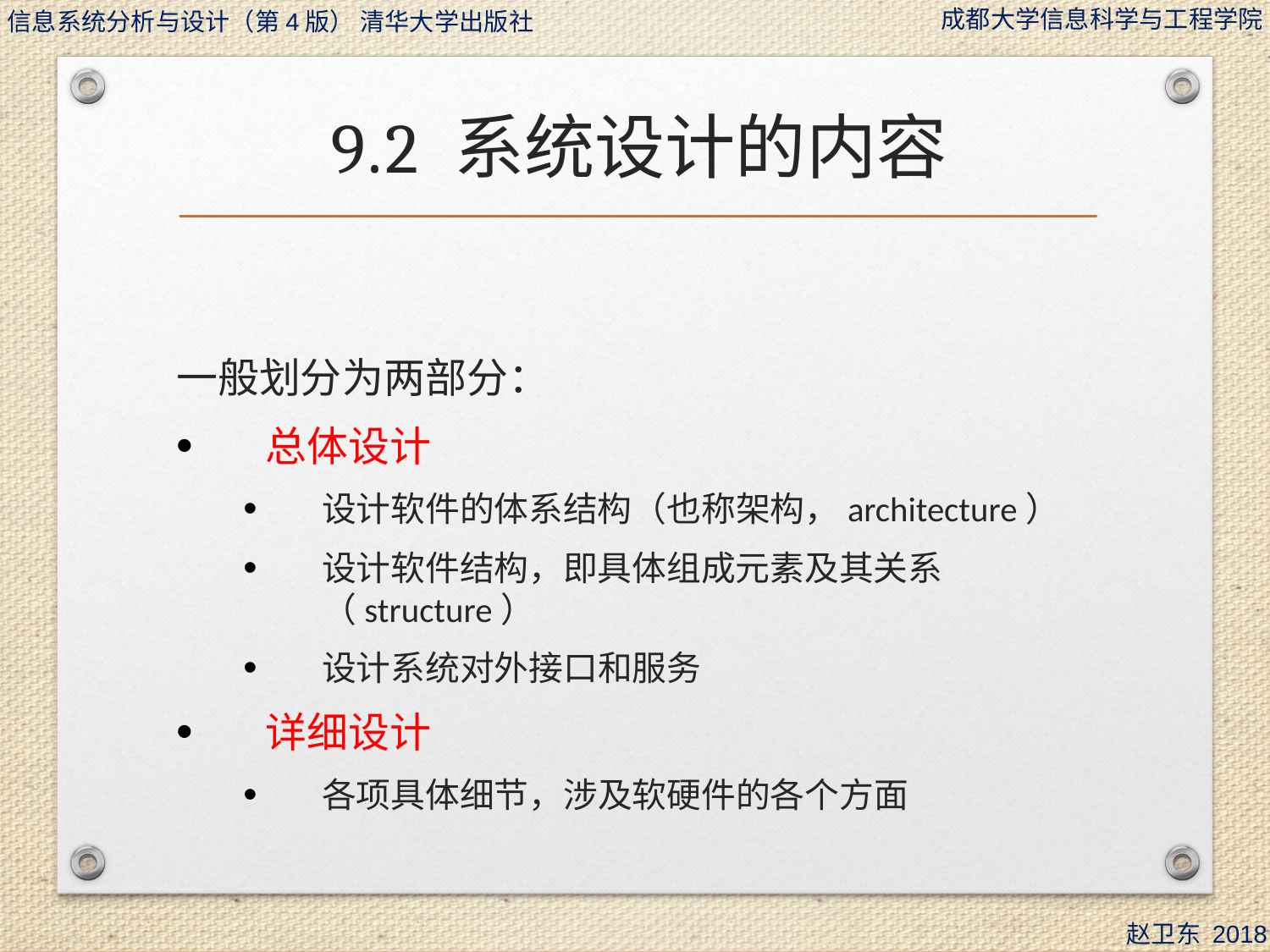

# 9.2 系统设计的内容
一般划分为两部分：
总体设计
设计软件的体系结构（也称架构，architecture）
设计软件结构，即具体组成元素及其关系（structure）
设计系统对外接口和服务
详细设计
各项具体细节，涉及软硬件的各个方面